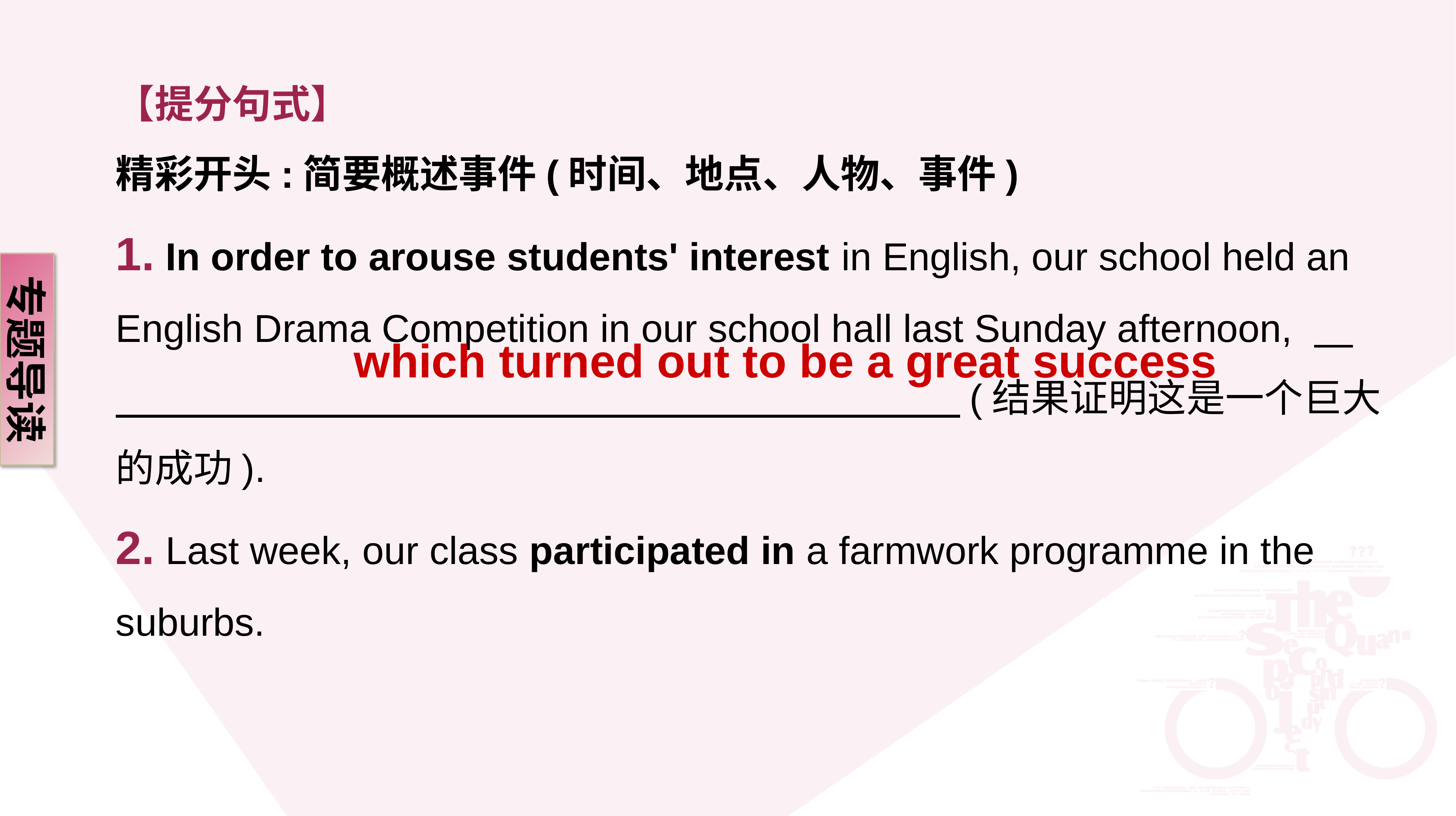

【提分句式】
精彩开头:简要概述事件(时间、地点、人物、事件)
1. In order to arouse students' interest in English, our school held an English Drama Competition in our school hall last Sunday afternoon, 　　　　　　　　　　　　　　                              　　(结果证明这是一个巨大的成功).
2. Last week, our class participated in a farmwork programme in the suburbs.
专题导读
which turned out to be a great success